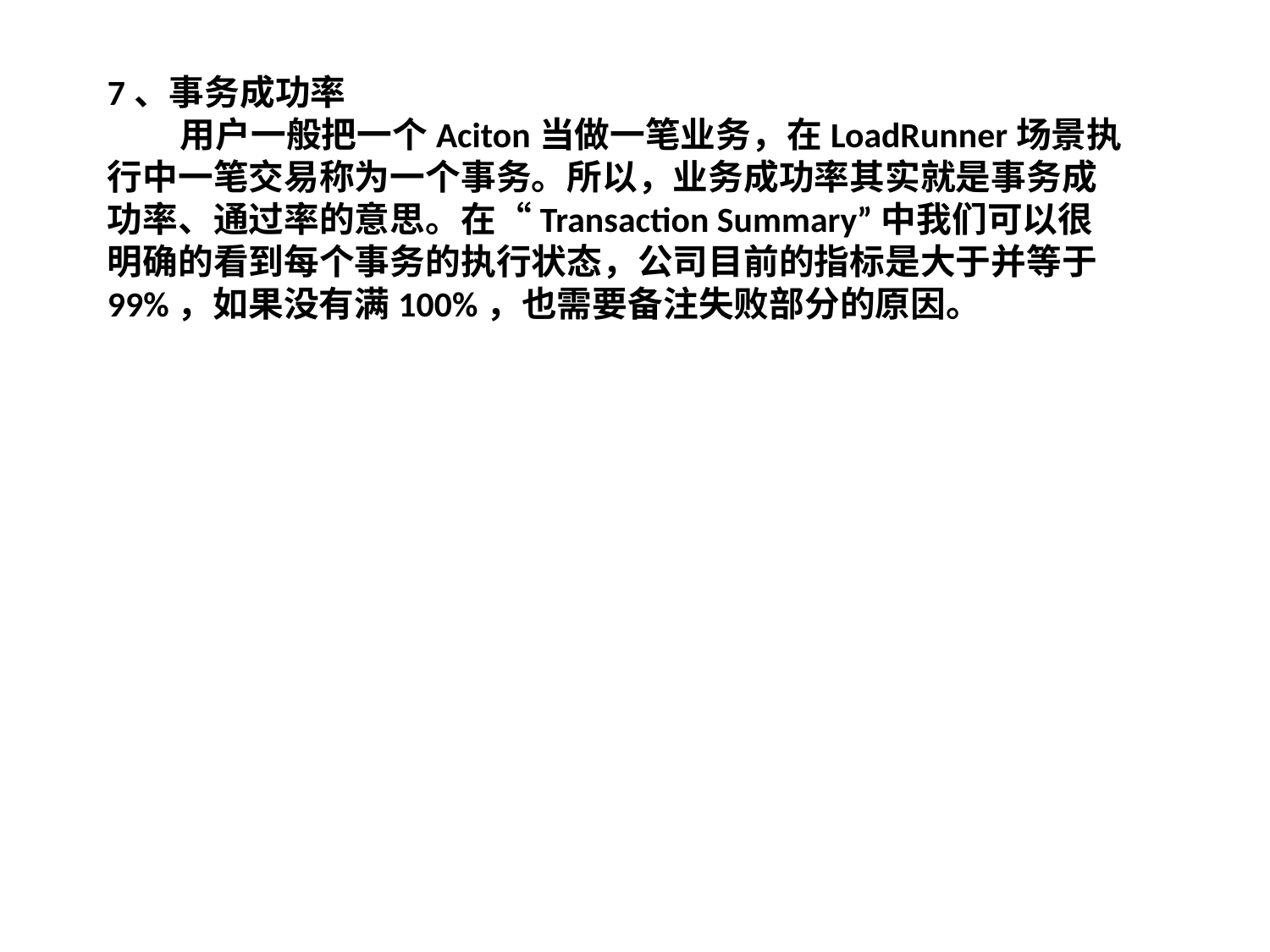

7、事务成功率
        用户一般把一个Aciton当做一笔业务，在LoadRunner场景执行中一笔交易称为一个事务。所以，业务成功率其实就是事务成功率、通过率的意思。在“Transaction Summary”中我们可以很明确的看到每个事务的执行状态，公司目前的指标是大于并等于99%，如果没有满100%，也需要备注失败部分的原因。